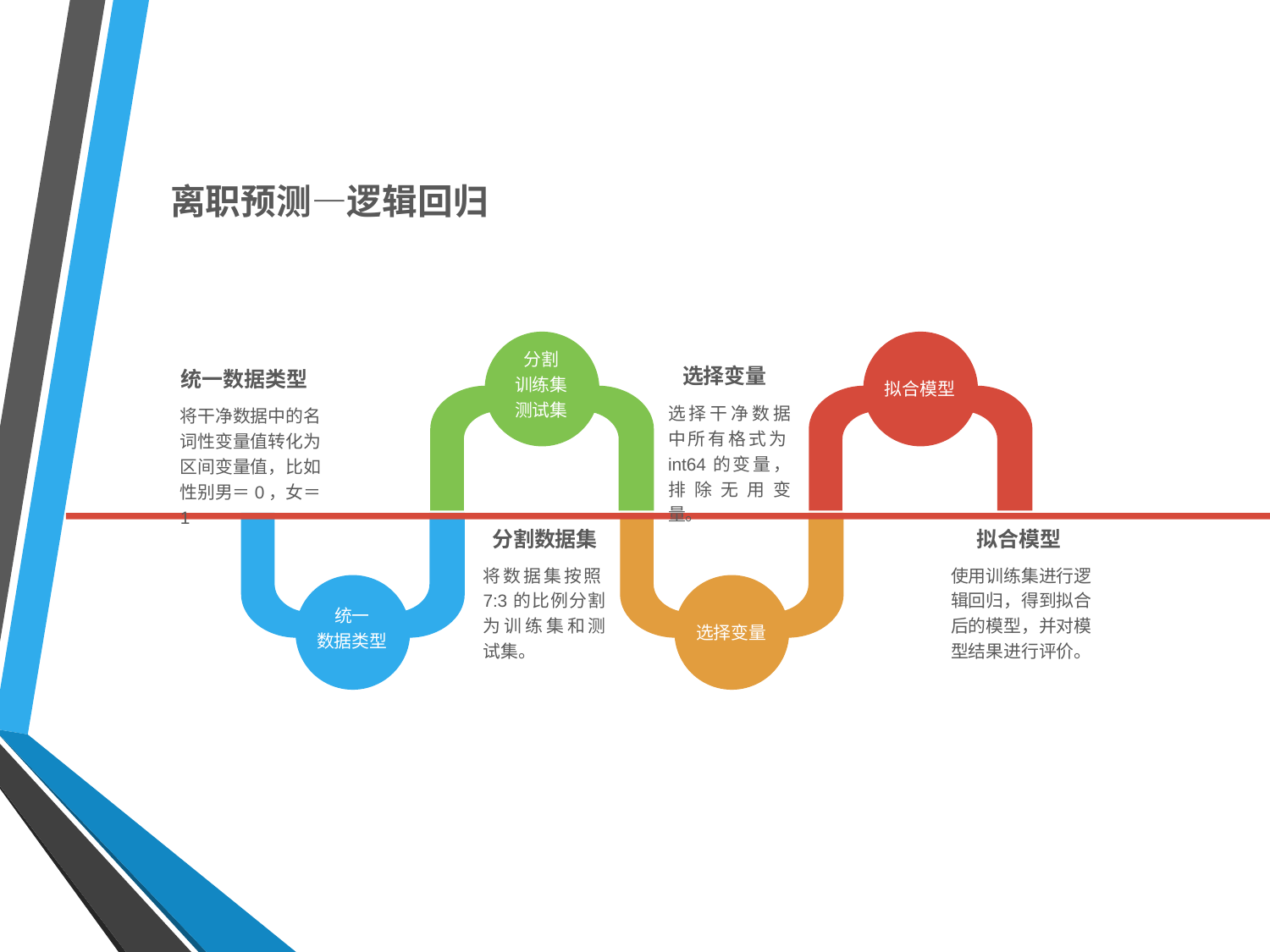

离职预测—逻辑回归

分割
训练集
测试集
  选择变量
选择干净数据中所有格式为int64的变量，排除无用变量。
统一数据类型
将干净数据中的名词性变量值转化为区间变量值，比如性别男＝0，女＝1
拟合模型

 分割数据集
将数据集按照7:3的比例分割为训练集和测试集。
    拟合模型
使用训练集进行逻辑回归，得到拟合后的模型，并对模型结果进行评价。

统一
数据类型
选择变量